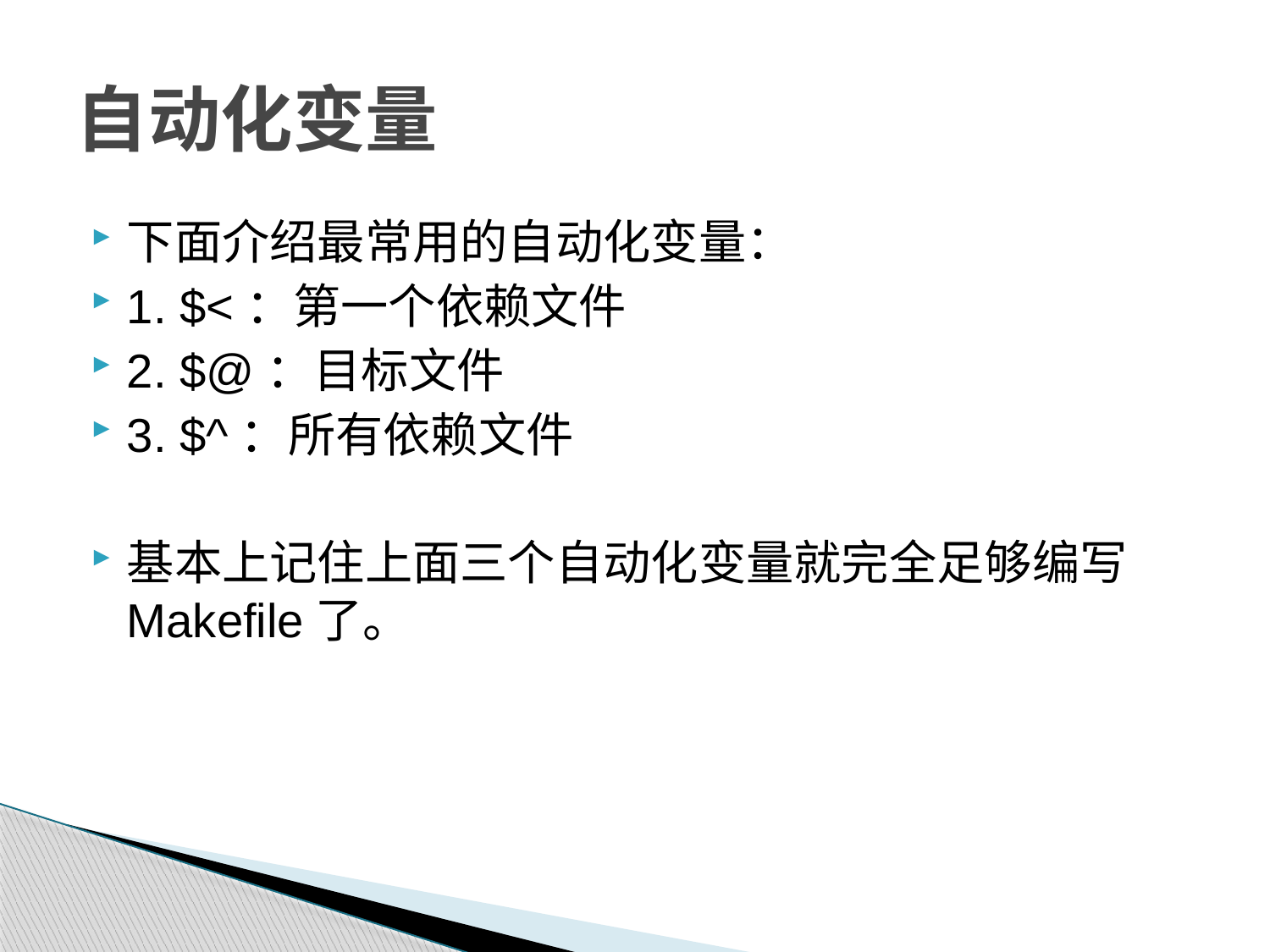

# 自动化变量
下面介绍最常用的自动化变量：
1. $<：第一个依赖文件
2. $@：目标文件
3. $^：所有依赖文件

基本上记住上面三个自动化变量就完全足够编写Makefile了。